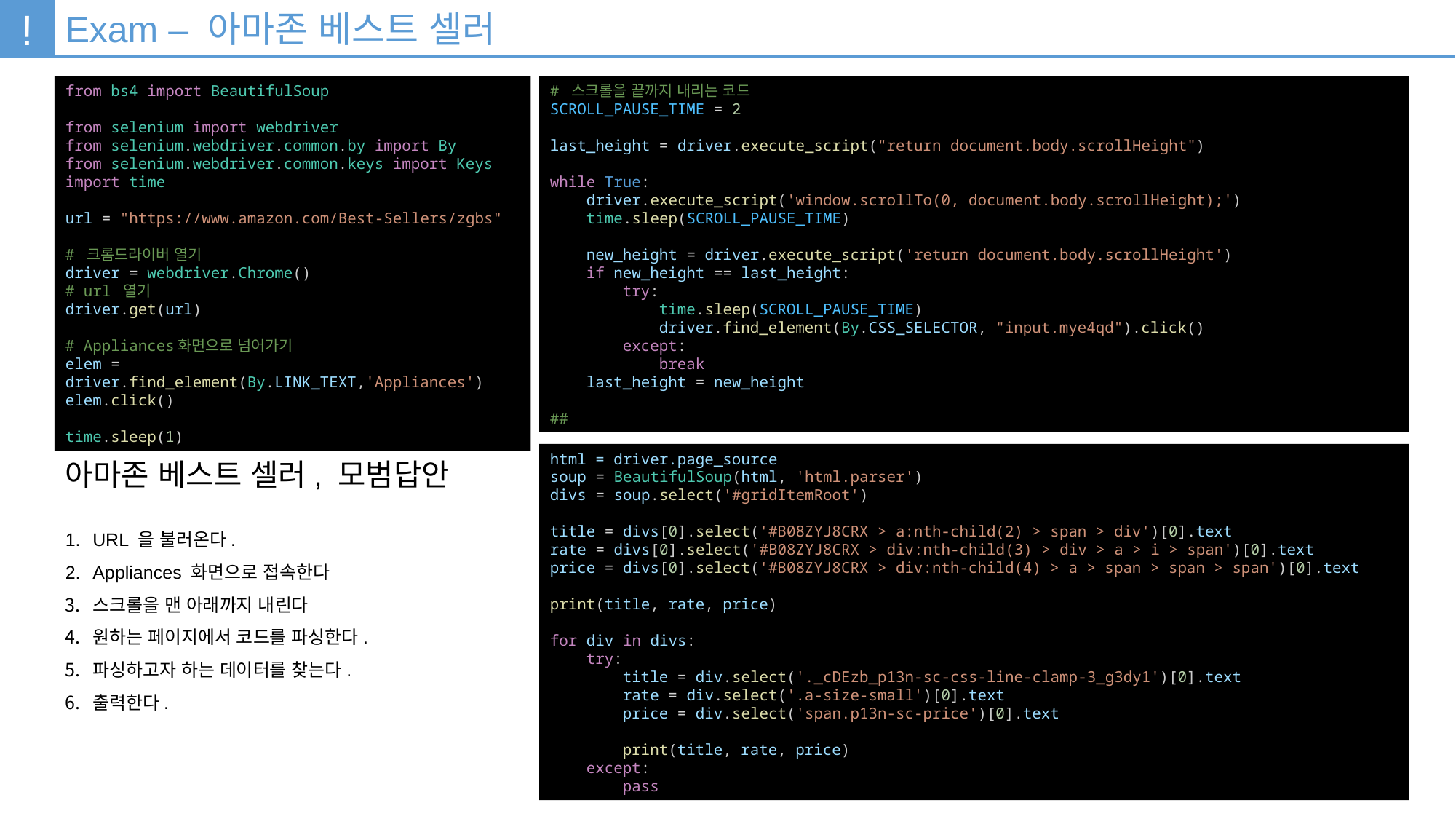

!
Exam – 아마존 베스트 셀러
from bs4 import BeautifulSoup
from selenium import webdriver
from selenium.webdriver.common.by import By
from selenium.webdriver.common.keys import Keys
import time
url = "https://www.amazon.com/Best-Sellers/zgbs"
# 크롬드라이버 열기
driver = webdriver.Chrome()
# url 열기
driver.get(url)
# Appliances화면으로 넘어가기
elem = driver.find_element(By.LINK_TEXT,'Appliances')
elem.click()
time.sleep(1)
# 스크롤을 끝까지 내리는 코드
SCROLL_PAUSE_TIME = 2
last_height = driver.execute_script("return document.body.scrollHeight")
while True:
    driver.execute_script('window.scrollTo(0, document.body.scrollHeight);')
    time.sleep(SCROLL_PAUSE_TIME)

    new_height = driver.execute_script('return document.body.scrollHeight')
    if new_height == last_height:
        try:
            time.sleep(SCROLL_PAUSE_TIME)
            driver.find_element(By.CSS_SELECTOR, "input.mye4qd").click()
        except:
            break
    last_height = new_height

##
html = driver.page_source
soup = BeautifulSoup(html, 'html.parser')
divs = soup.select('#gridItemRoot')
title = divs[0].select('#B08ZYJ8CRX > a:nth-child(2) > span > div')[0].text
rate = divs[0].select('#B08ZYJ8CRX > div:nth-child(3) > div > a > i > span')[0].text
price = divs[0].select('#B08ZYJ8CRX > div:nth-child(4) > a > span > span > span')[0].text
print(title, rate, price)
for div in divs:
    try:
        title = div.select('._cDEzb_p13n-sc-css-line-clamp-3_g3dy1')[0].text
        rate = div.select('.a-size-small')[0].text
        price = div.select('span.p13n-sc-price')[0].text
        print(title, rate, price)
    except:
        pass
아마존 베스트 셀러, 모범답안
URL 을 불러온다.
Appliances 화면으로 접속한다
스크롤을 맨 아래까지 내린다
원하는 페이지에서 코드를 파싱한다.
파싱하고자 하는 데이터를 찾는다.
출력한다.